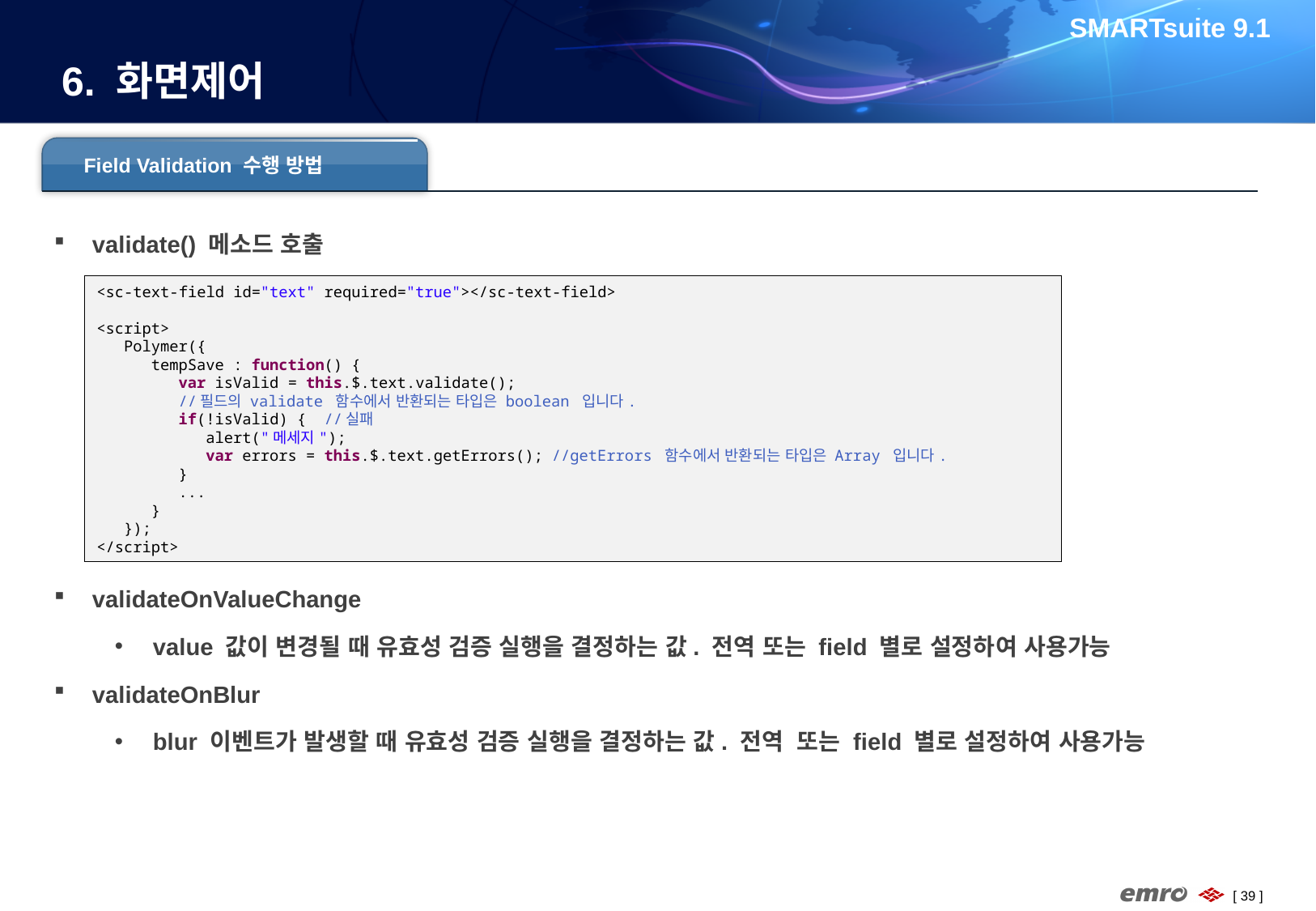

SMARTsuite 9.1
# 6. 화면제어

Field Validation 수행 방법
validate() 메소드 호출
<sc-text-field id="text" required="true"></sc-text-field>

<script>
   Polymer({
      tempSave : function() {
         var isValid = this.$.text.validate();
         //필드의 validate 함수에서 반환되는 타입은 boolean 입니다.
         if(!isValid) {  //실패
            alert("메세지");
            var errors = this.$.text.getErrors(); //getErrors 함수에서 반환되는 타입은 Array 입니다.
         }
         ...
      }
   });
</script>
validateOnValueChange
value 값이 변경될 때 유효성 검증 실행을 결정하는 값. 전역 또는 field 별로 설정하여 사용가능
validateOnBlur
blur 이벤트가 발생할 때 유효성 검증 실행을 결정하는 값. 전역  또는 field 별로 설정하여 사용가능